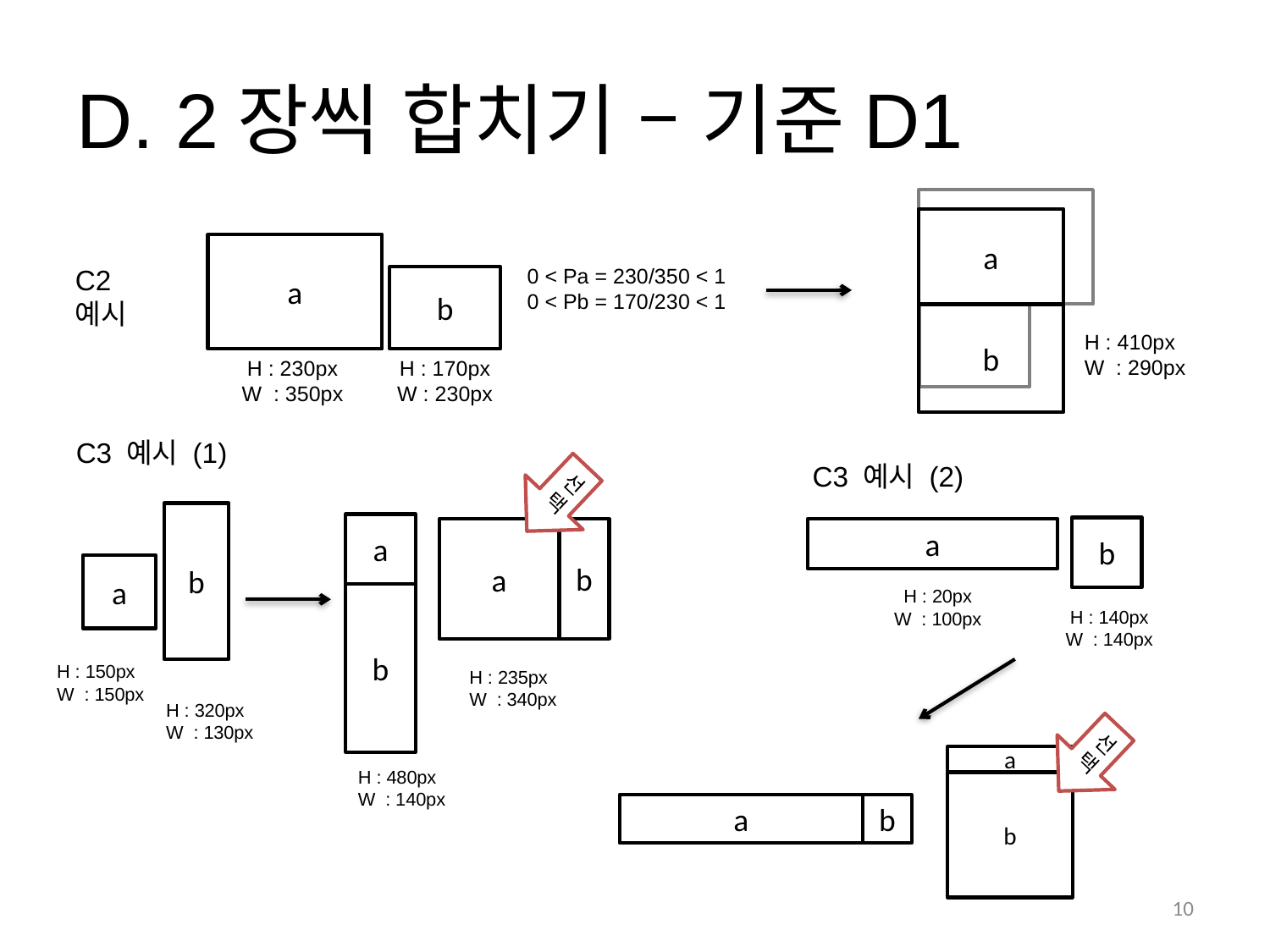

# D. 2장씩 합치기 – 기준D1
a
a
a
C2 예시
0 < Pa = 230/350 < 1
0 < Pb = 170/230 < 1
b
b

H : 410px
W  : 290px
H : 170px
W : 230px
H : 230px
W  : 350px
C3 예시 (1)
C3 예시 (2)
선택
b
a
b
b
a
a
a
H : 20px
W  : 100px
b
H : 140px
W  : 140px
H : 150px
W  : 150px
H : 235px
W  : 340px
H : 320px
W  : 130px
선택
a
H : 480px
W  : 140px
b
a
b
10